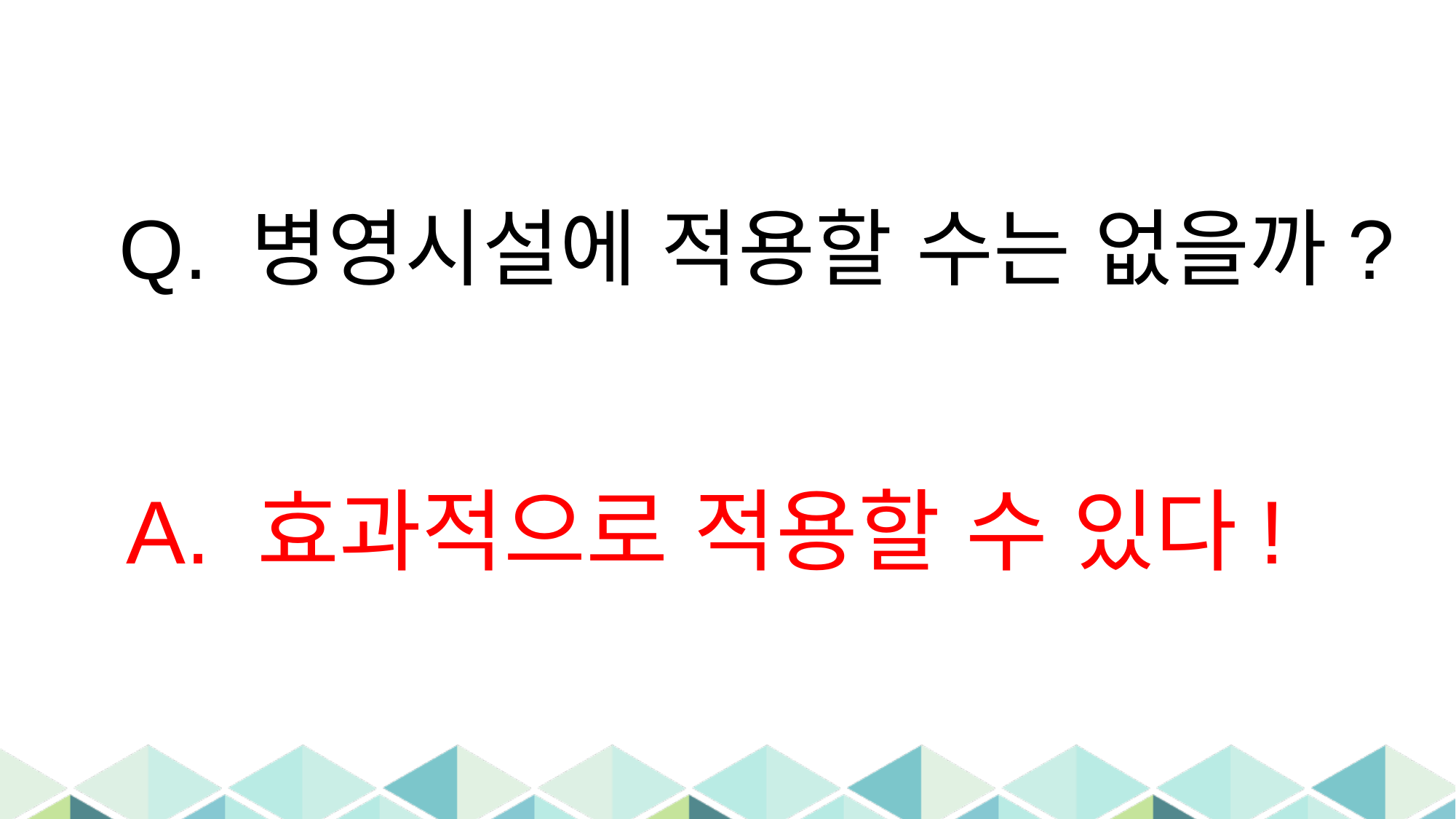

Q. 병영시설에 적용할 수는 없을까?
A. 효과적으로 적용할 수 있다!